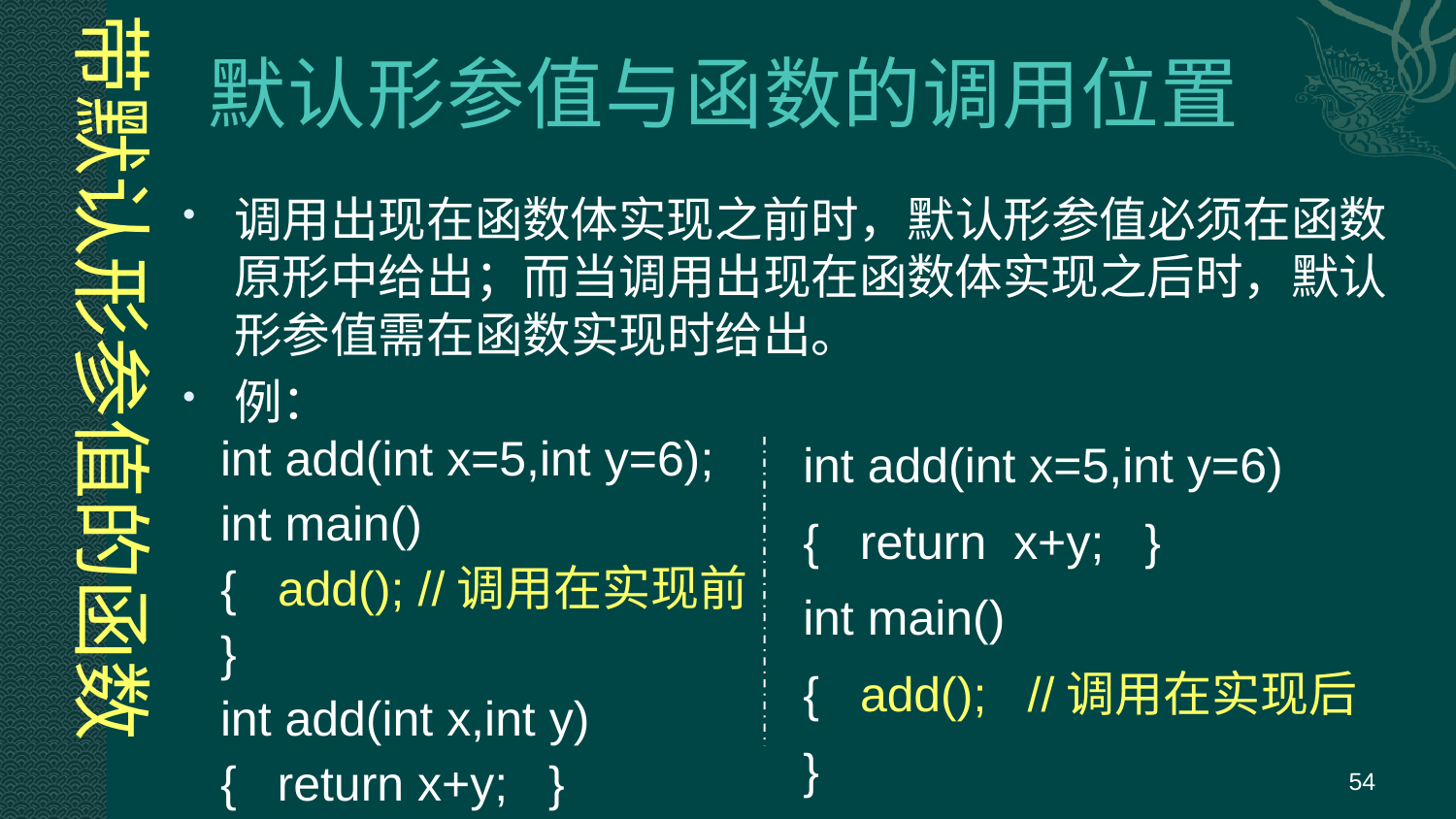

带默认形参值的函数
# 默认形参值与函数的调用位置
调用出现在函数体实现之前时，默认形参值必须在函数原形中给出；而当调用出现在函数体实现之后时，默认形参值需在函数实现时给出。
例：
int add(int x=5,int y=6)
{   return  x+y;   }
int main()
{   add();   //调用在实现后
}
int add(int x=5,int y=6);
int main()
{   add(); //调用在实现前
}
int add(int x,int y)
{   return x+y;   }

54